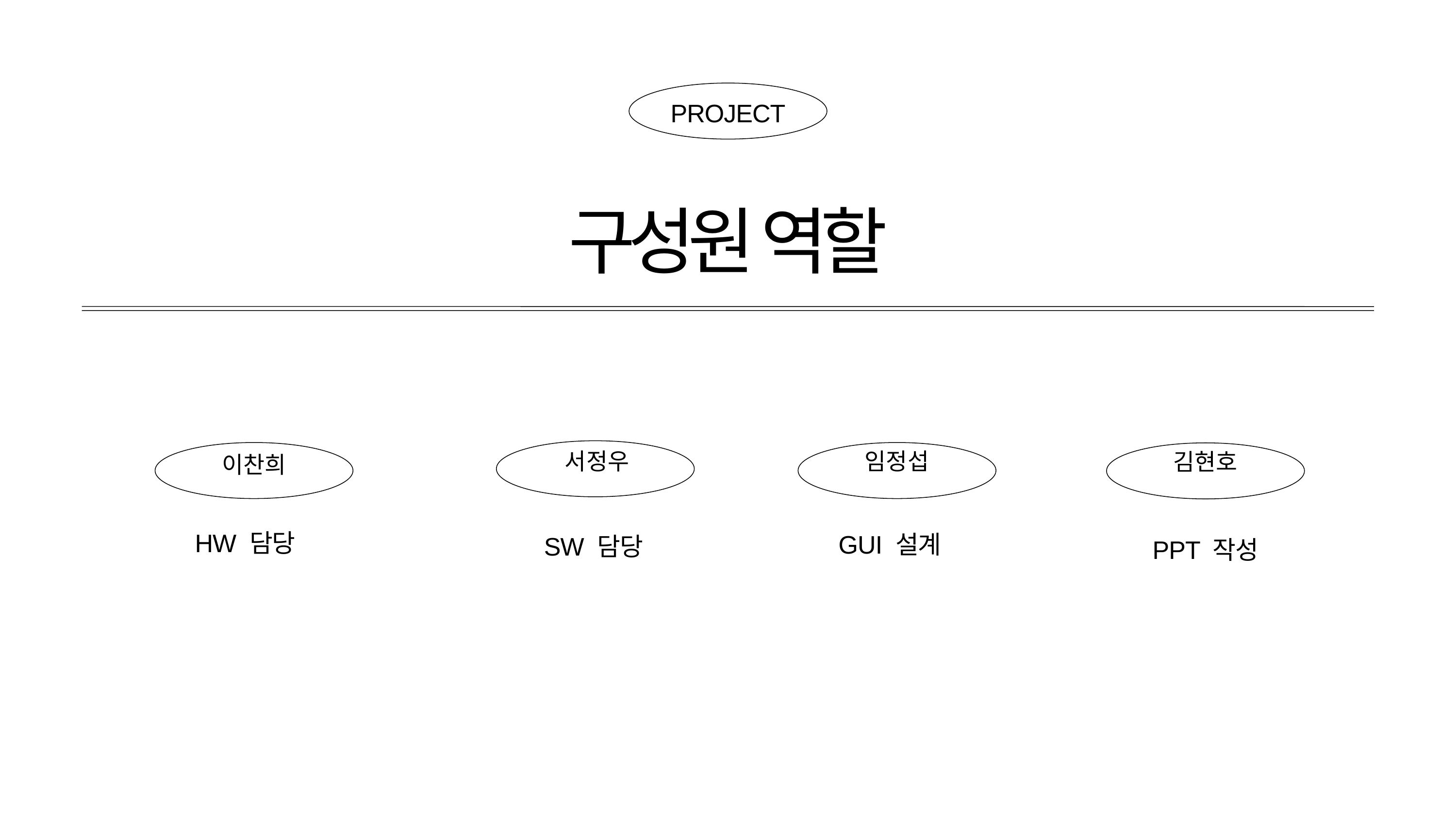

PROJECT
구성원 역할

서정우

이찬희

임정섭

김현호
 HW 담당
GUI 설계
SW 담당
PPT 작성